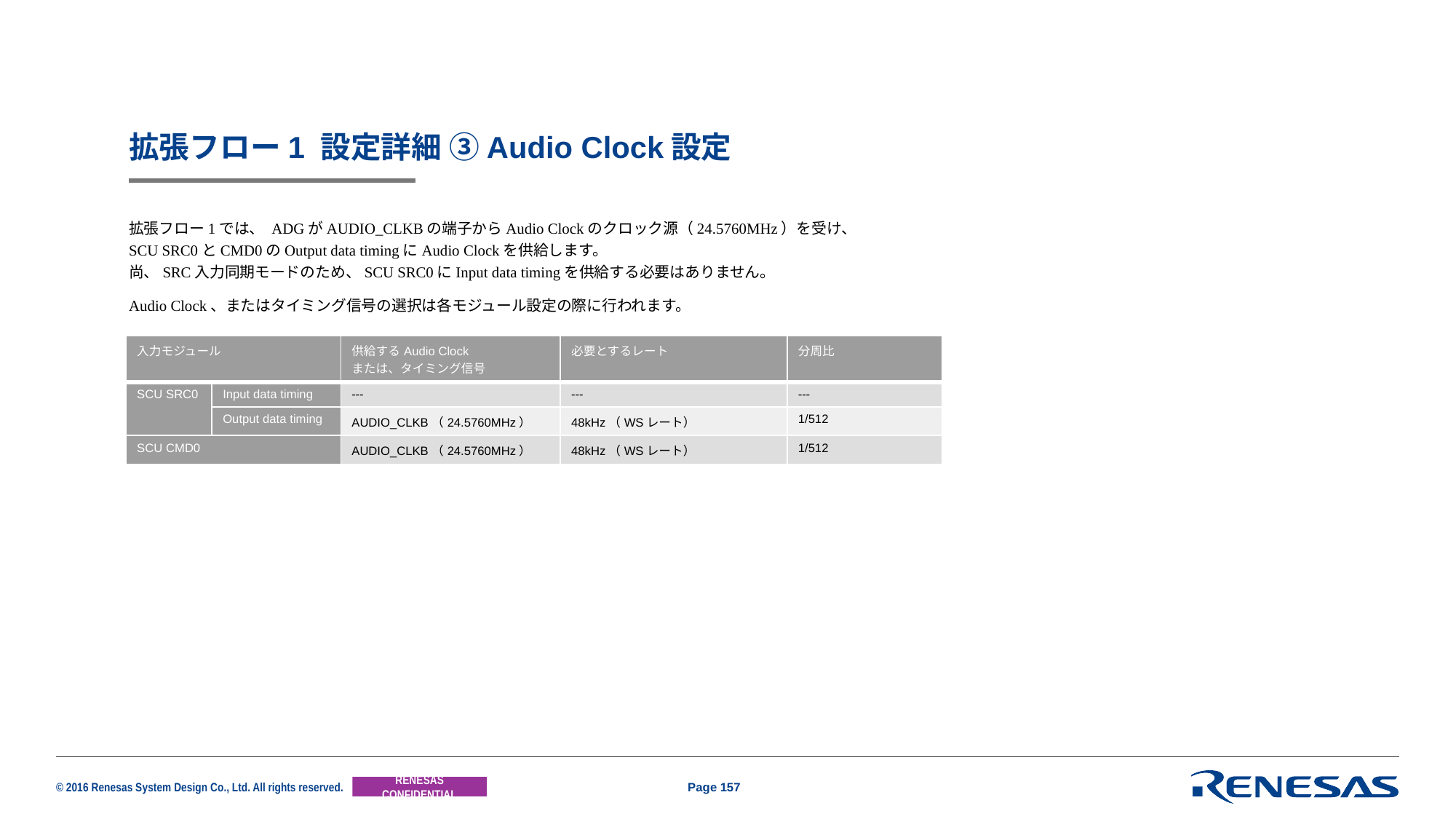

# 拡張フロー1 設定詳細 ③Audio Clock設定
拡張フロー1では、 ADGがAUDIO_CLKBの端子からAudio Clockのクロック源（24.5760MHz）を受け、
SCU SRC0とCMD0のOutput data timingにAudio Clockを供給します。
尚、SRC入力同期モードのため、SCU SRC0にInput data timingを供給する必要はありません。
Audio Clock、またはタイミング信号の選択は各モジュール設定の際に行われます。
| 入力モジュール |  | 供給するAudio Clock または、タイミング信号 | 必要とするレート | 分周比 |
| --- | --- | --- | --- | --- |
| SCU SRC0 | Input data timing | --- | --- | --- |
|  | Output data timing | AUDIO\_CLKB（24.5760MHz） | 48kHz（WSレート） | 1/512 |
| SCU CMD0 |  | AUDIO\_CLKB（24.5760MHz） | 48kHz（WSレート） | 1/512 |
Page 157